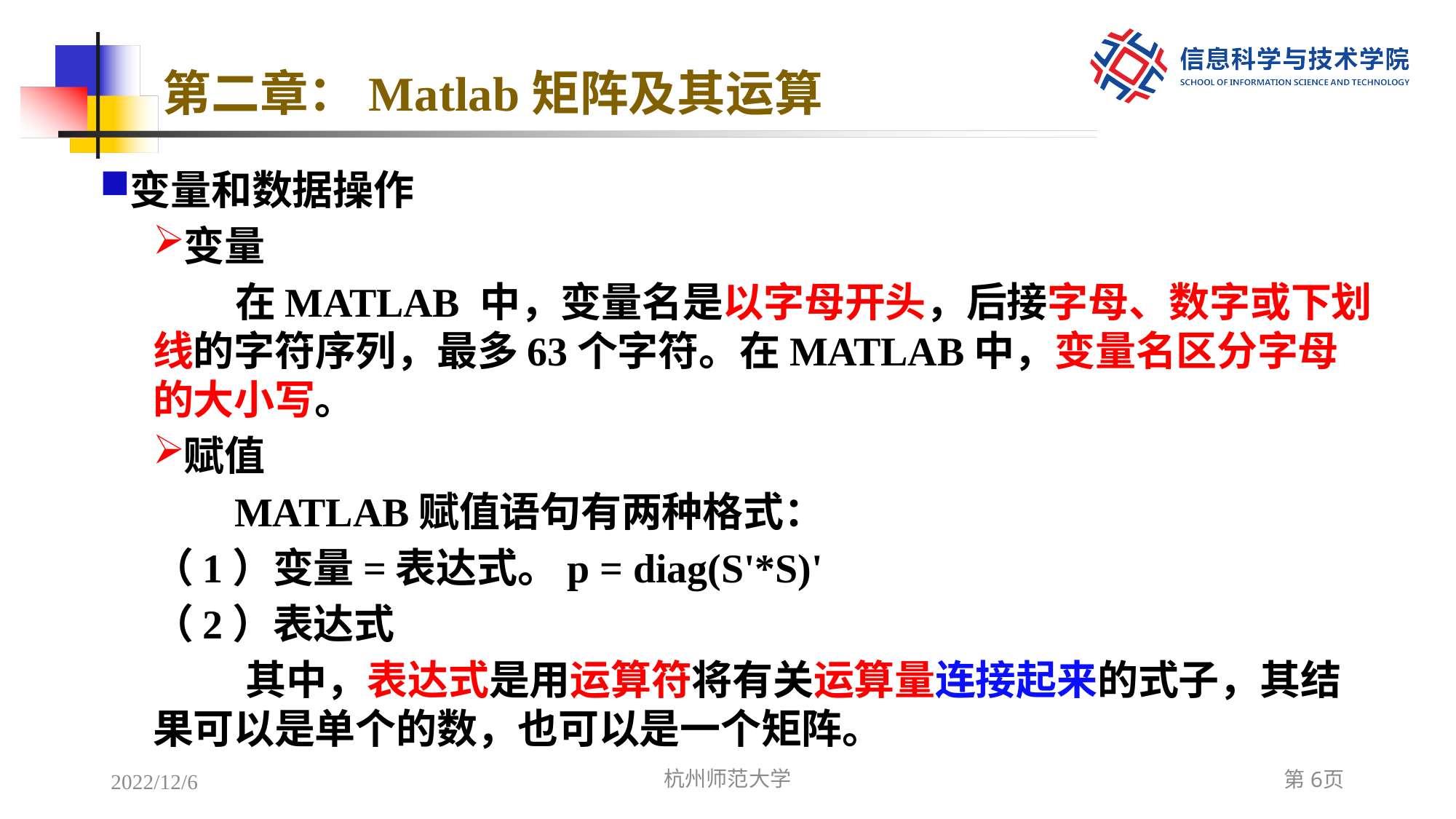

# 第二章：Matlab矩阵及其运算
变量和数据操作
变量
在MATLAB 中，变量名是以字母开头，后接字母、数字或下划线的字符序列，最多63个字符。在MATLAB中，变量名区分字母的大小写。
赋值
        MATLAB赋值语句有两种格式：
（1）变量=表达式。p = diag(S'*S)'
（2）表达式
         其中，表达式是用运算符将有关运算量连接起来的式子，其结果可以是单个的数，也可以是一个矩阵。

2022/12/6
杭州师范大学
第6页